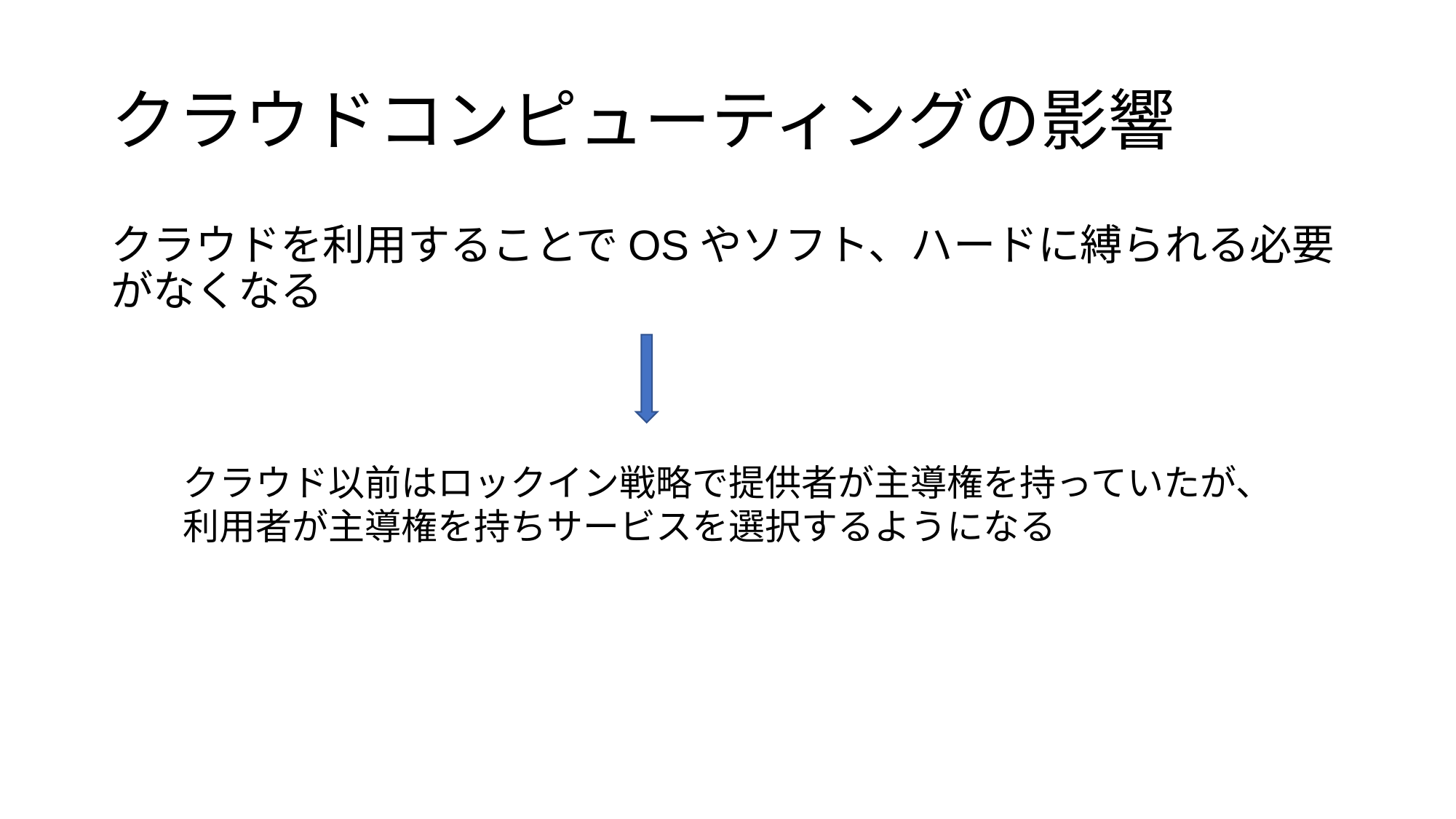

# クラウドコンピューティングの影響
クラウドを利用することでOSやソフト、ハードに縛られる必要がなくなる

クラウド以前はロックイン戦略で提供者が主導権を持っていたが、
利用者が主導権を持ちサービスを選択するようになる